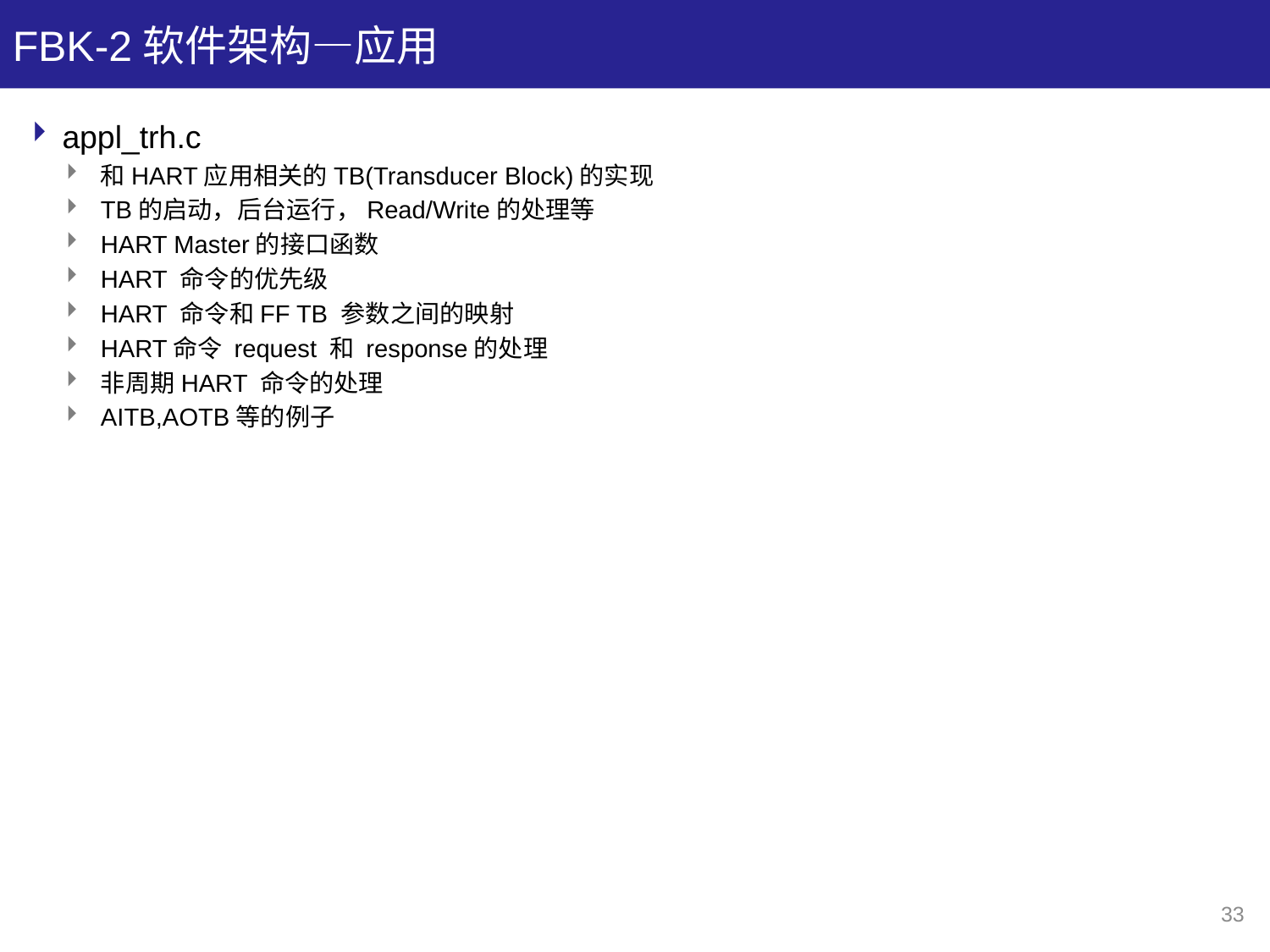

# FBK-2软件架构—应用
appl_trh.c
和HART应用相关的TB(Transducer Block)的实现
TB的启动，后台运行，Read/Write的处理等
HART Master的接口函数
HART 命令的优先级
HART 命令和FF TB 参数之间的映射
HART命令 request 和 response的处理
非周期HART 命令的处理
AITB,AOTB等的例子
33